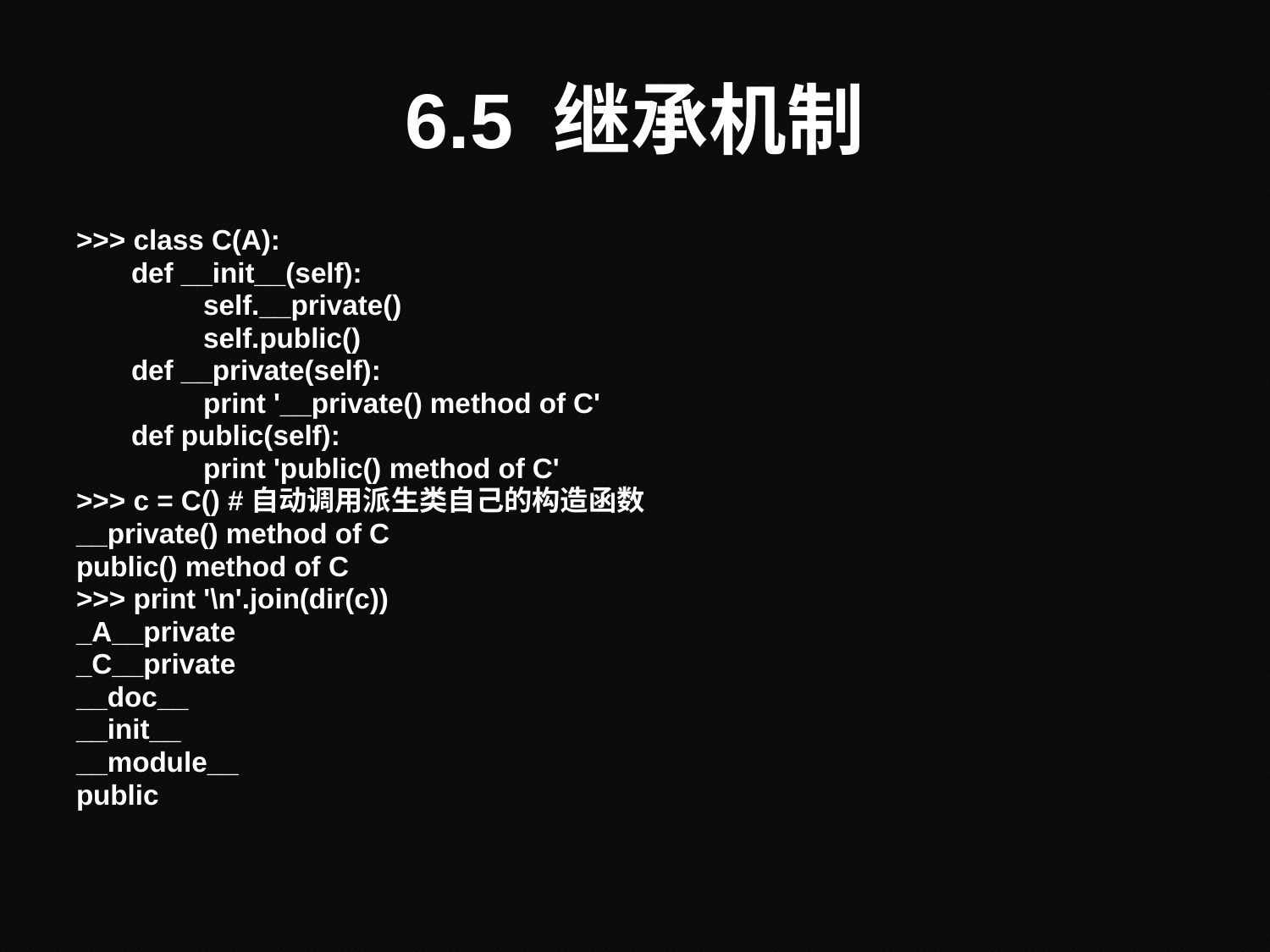

# 6.5 继承机制
>>> class C(A):
	       def __init__(self):
		self.__private()
		self.public()
	       def __private(self):
		print '__private() method of C'
	       def public(self):
		print 'public() method of C'
>>> c = C() #自动调用派生类自己的构造函数
__private() method of C
public() method of C
>>> print '\n'.join(dir(c))
_A__private
_C__private
__doc__
__init__
__module__
public